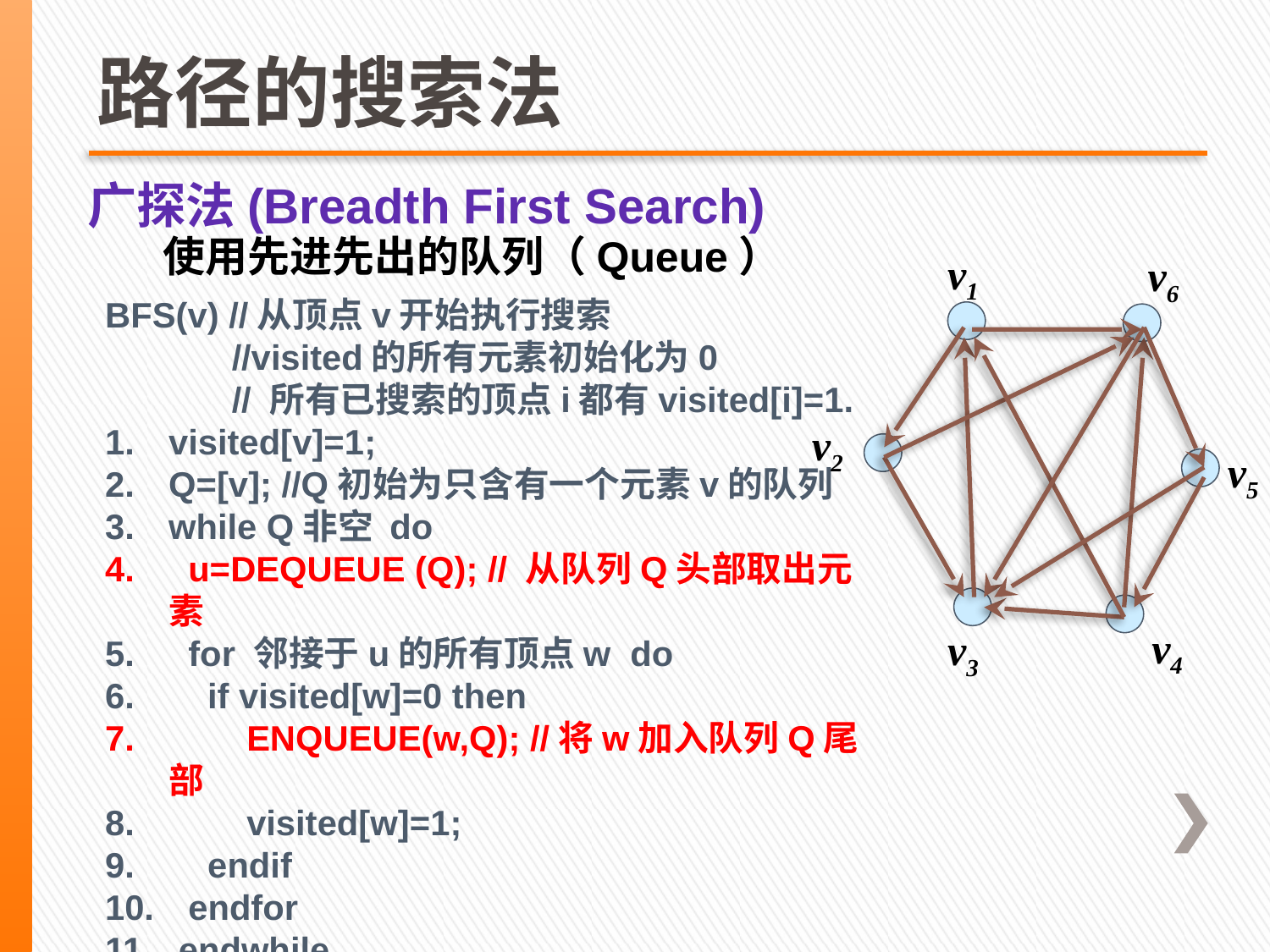

# 路径的搜索法
广探法(Breadth First Search)
使用先进先出的队列（Queue）
v1
v6
BFS(v) //从顶点v开始执行搜索
             //visited的所有元素初始化为0
             // 所有已搜索的顶点i都有visited[i]=1.
visited[v]=1;
Q=[v]; //Q初始为只含有一个元素v的队列
while Q非空 do
  u=DEQUEUE (Q); // 从队列Q头部取出元素
  for 邻接于u的所有顶点w  do
    if visited[w]=0 then
        ENQUEUE(w,Q); //将w加入队列Q尾部
        visited[w]=1;
    endif
  endfor
 endwhile
end BFS

v2

v5

v4
v3